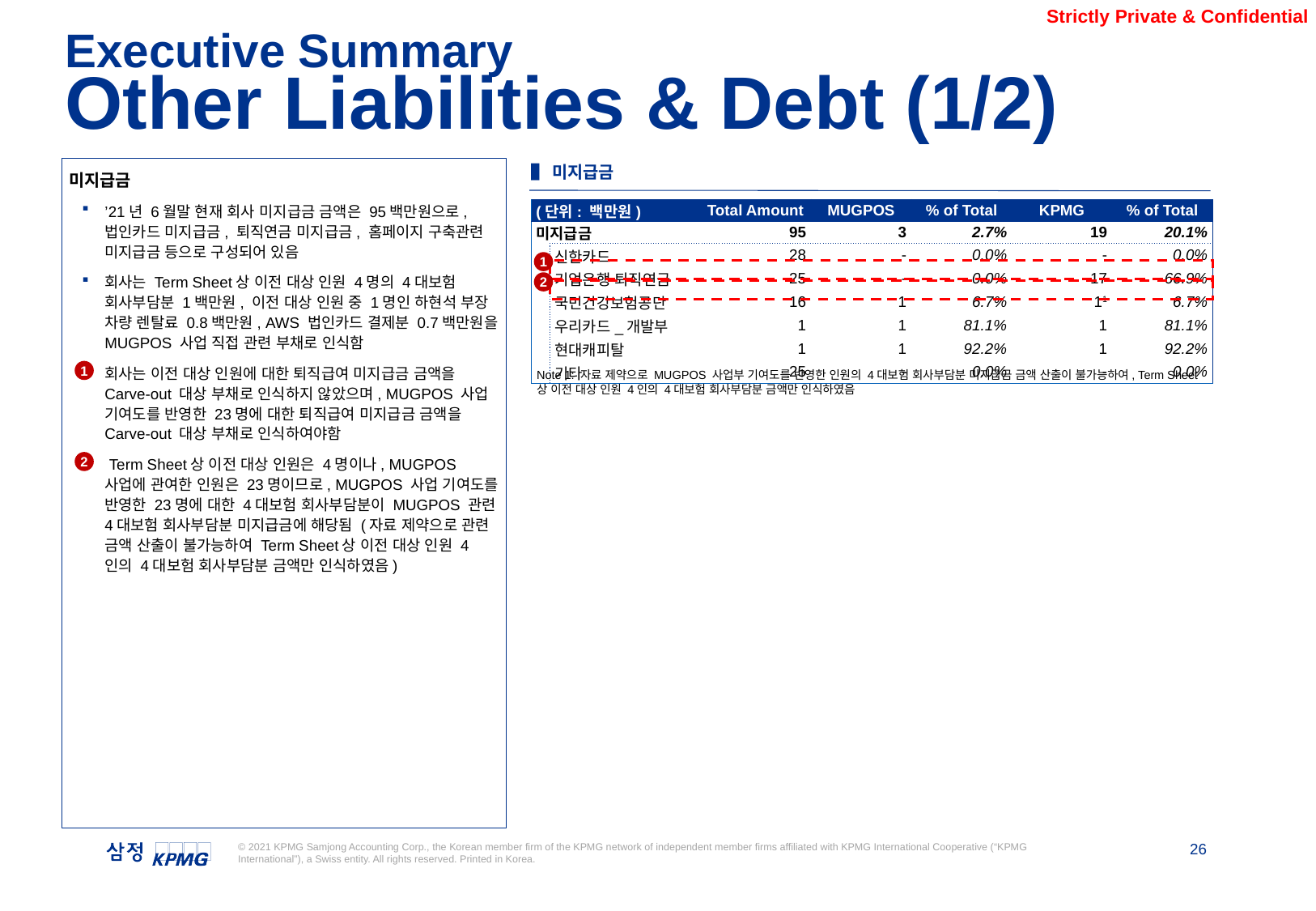

Executive Summary
Other Liabilities & Debt (1/2)
▌미지급금

미지급금
’21년 6월말 현재 회사 미지급금 금액은 95백만원으로, 법인카드 미지급금, 퇴직연금 미지급금, 홈페이지 구축관련 미지급금 등으로 구성되어 있음
회사는 Term Sheet상 이전 대상 인원 4명의 4대보험 회사부담분 1백만원, 이전 대상 인원 중 1명인 하현석 부장 차량 렌탈료 0.8백만원, AWS 법인카드 결제분 0.7백만원을 MUGPOS 사업 직접 관련 부채로 인식함
회사는 이전 대상 인원에 대한 퇴직급여 미지급금 금액을 Carve-out 대상 부채로 인식하지 않았으며, MUGPOS 사업 기여도를 반영한 23명에 대한 퇴직급여 미지급금 금액을 Carve-out 대상 부채로 인식하여야함
 Term Sheet상 이전 대상 인원은 4명이나, MUGPOS 사업에 관여한 인원은 23명이므로, MUGPOS 사업 기여도를 반영한 23명에 대한 4대보험 회사부담분이 MUGPOS 관련 4대보험 회사부담분 미지급금에 해당됨 (자료 제약으로 관련 금액 산출이 불가능하여 Term Sheet상 이전 대상 인원 4인의 4대보험 회사부담분 금액만 인식하였음)
| (단위: 백만원) |  | Total Amount | MUGPOS | % of Total | KPMG | % of Total |
| --- | --- | --- | --- | --- | --- | --- |
| 미지급금 |  | 95 | 3 | 2.7% | 19 | 20.1% |
|  | 신한카드 | 28 | - | 0.0% | - | 0.0% |
|  | 기업은행 퇴직연금 | 25 | - | 0.0% | 17 | 66.9% |
|  | 국민건강보험공단 | 16 | 1 | 6.7% | 11 | 6.7% |
|  | 우리카드\_개발부 | 1 | 1 | 81.1% | 1 | 81.1% |
|  | 현대캐피탈 | 1 | 1 | 92.2% | 1 | 92.2% |
|  | 기타 | 25 | - | 0.0% | - | 0.0% |
1

2

Note 1: 자료 제약으로 MUGPOS 사업부 기여도를 반영한 인원의 4대보험 회사부담분 미지급금 금액 산출이 불가능하여, Term Sheet 상 이전 대상 인원 4인의 4대보험 회사부담분 금액만 인식하였음
1
2